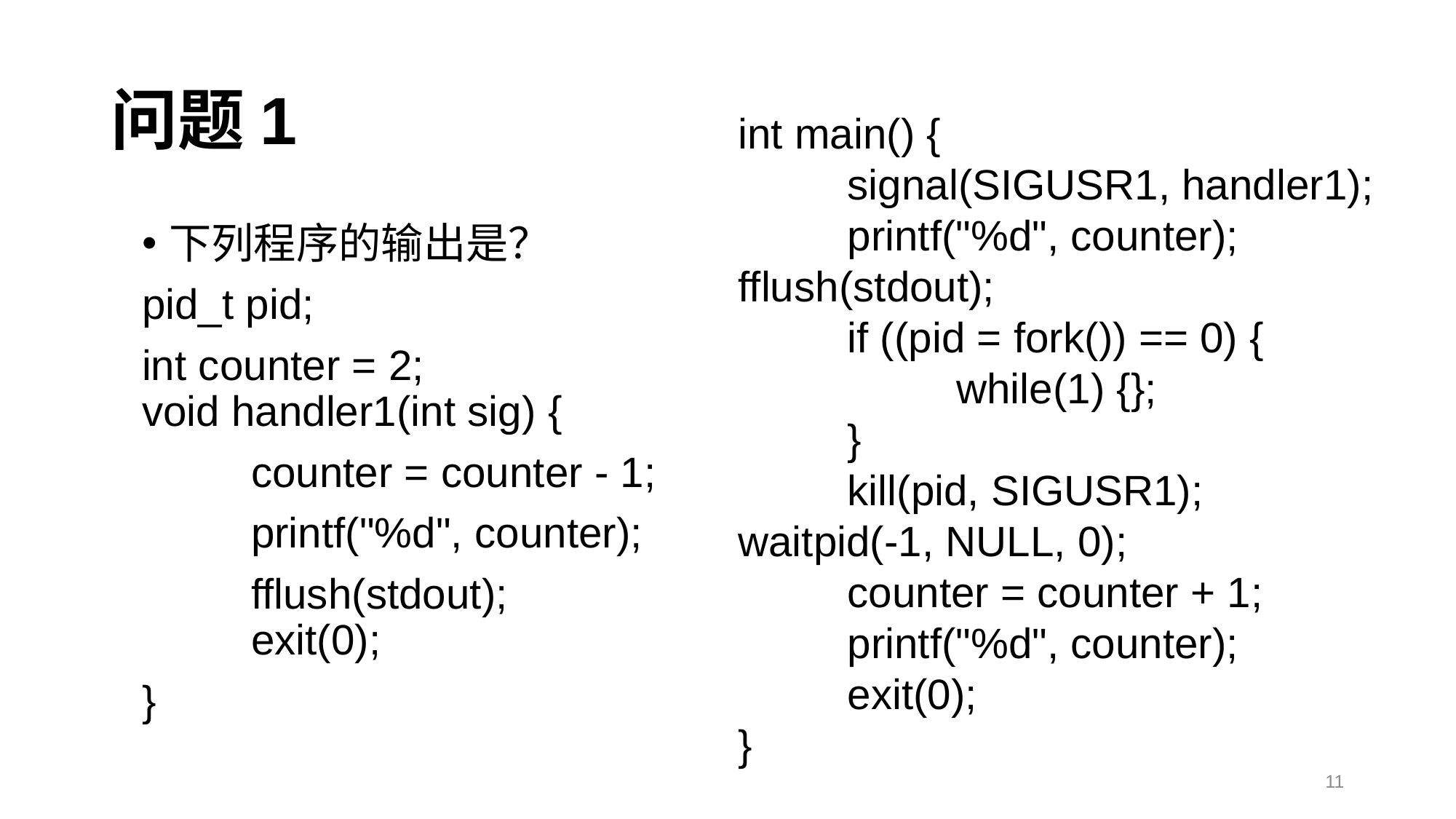

# 问题1
int main() {
	signal(SIGUSR1, handler1); 	printf("%d", counter); 	fflush(stdout);
	if ((pid = fork()) == 0) {
		while(1) {};
	}
	kill(pid, SIGUSR1); 	waitpid(-1, NULL, 0);
	counter = counter + 1;
	printf("%d", counter);
	exit(0);
}
下列程序的输出是？
pid_t pid;
int counter = 2;
void handler1(int sig) {
	counter = counter - 1;
	printf("%d", counter);
	fflush(stdout);
	exit(0);
}

11